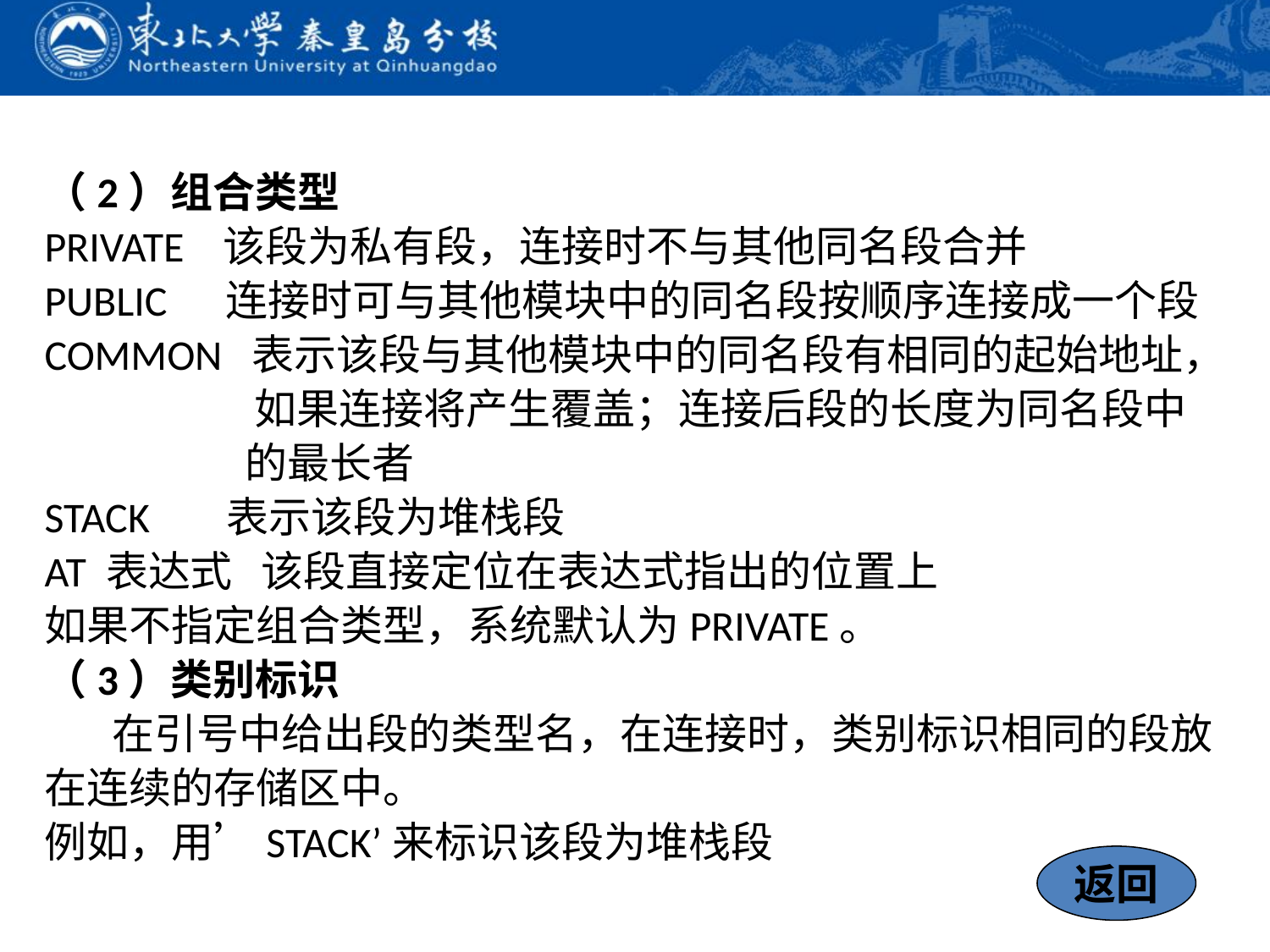

（2）组合类型
PRIVATE   该段为私有段，连接时不与其他同名段合并
PUBLIC     连接时可与其他模块中的同名段按顺序连接成一个段
COMMON  表示该段与其他模块中的同名段有相同的起始地址，
                     如果连接将产生覆盖；连接后段的长度为同名段中
                    的最长者
STACK       表示该段为堆栈段
AT 表达式   该段直接定位在表达式指出的位置上
如果不指定组合类型，系统默认为PRIVATE。
（3）类别标识
      在引号中给出段的类型名，在连接时，类别标识相同的段放
在连续的存储区中。
例如，用’STACK’来标识该段为堆栈段

返回